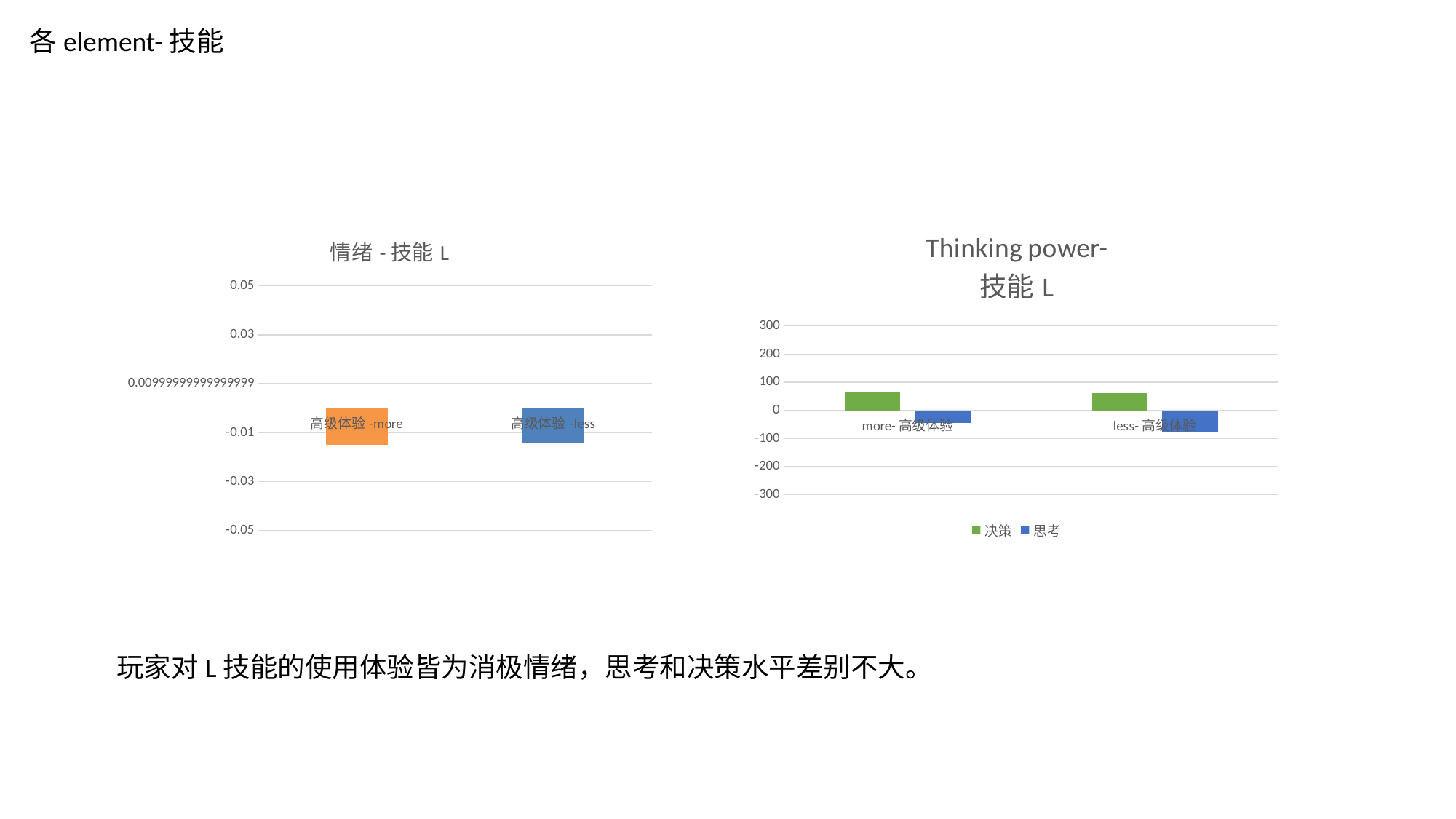

各element-技能

### Chart: 情绪-技能L

| Category |  |
|---|---|
| 高级体验-more | -0.014876532685011278 |
| 高级体验-less | -0.01409558659634261 |

### Chart: Thinking power-
技能L

| Category | 决策 | 思考 |
|---|---|---|
| more-高级体验 | 65.02204999478911 | -43.915444000486474 |
| less-高级体验 | 62.00358996116436 | -76.5602153398282 |
玩家对L技能的使用体验皆为消极情绪，思考和决策水平差别不大。